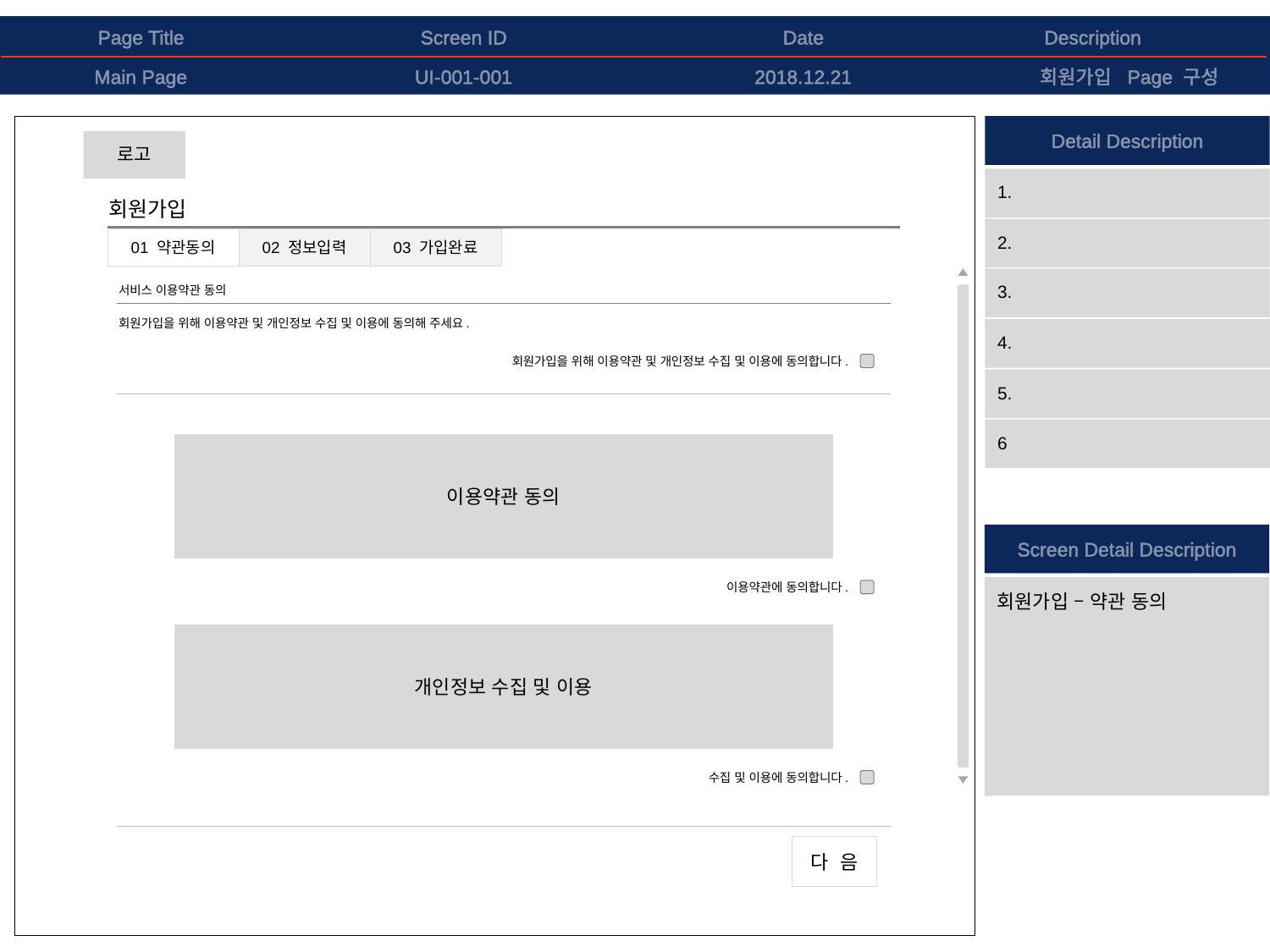

Page Title
Screen ID
Date
Description
Main Page
UI-001-001
2018.12.21
회원가입  Page 구성

Detail Description

로고

1.
회원가입

2.

01 약관동의

02 정보입력

03 가입완료

3.
서비스 이용약관 동의
회원가입을 위해 이용약관 및 개인정보 수집 및 이용에 동의해 주세요.

4.
회원가입을 위해 이용약관 및 개인정보 수집 및 이용에 동의합니다.

5.

6

이용약관 동의

Screen Detail Description
이용약관에 동의합니다.

회원가입 – 약관 동의

개인정보 수집 및 이용
수집 및 이용에 동의합니다.

다  음